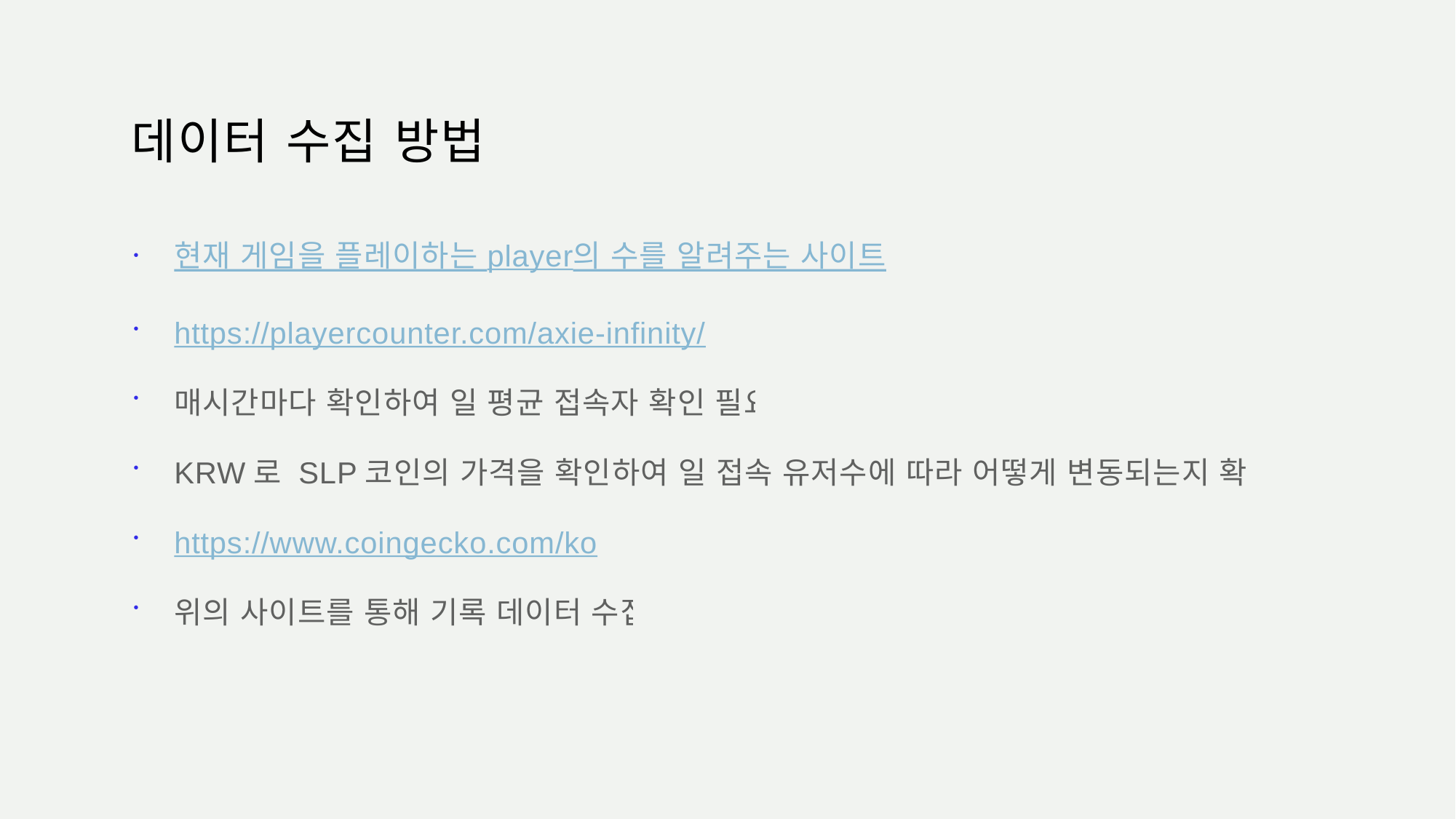

# 데이터 수집 방법
현재 게임을 플레이하는 player의 수를 알려주는 사이트
https://playercounter.com/axie-infinity/
매시간마다 확인하여 일 평균 접속자 확인 필요
KRW로 SLP코인의 가격을 확인하여 일 접속 유저수에 따라 어떻게 변동되는지 확인
https://www.coingecko.com/ko
위의 사이트를 통해 기록 데이터 수집